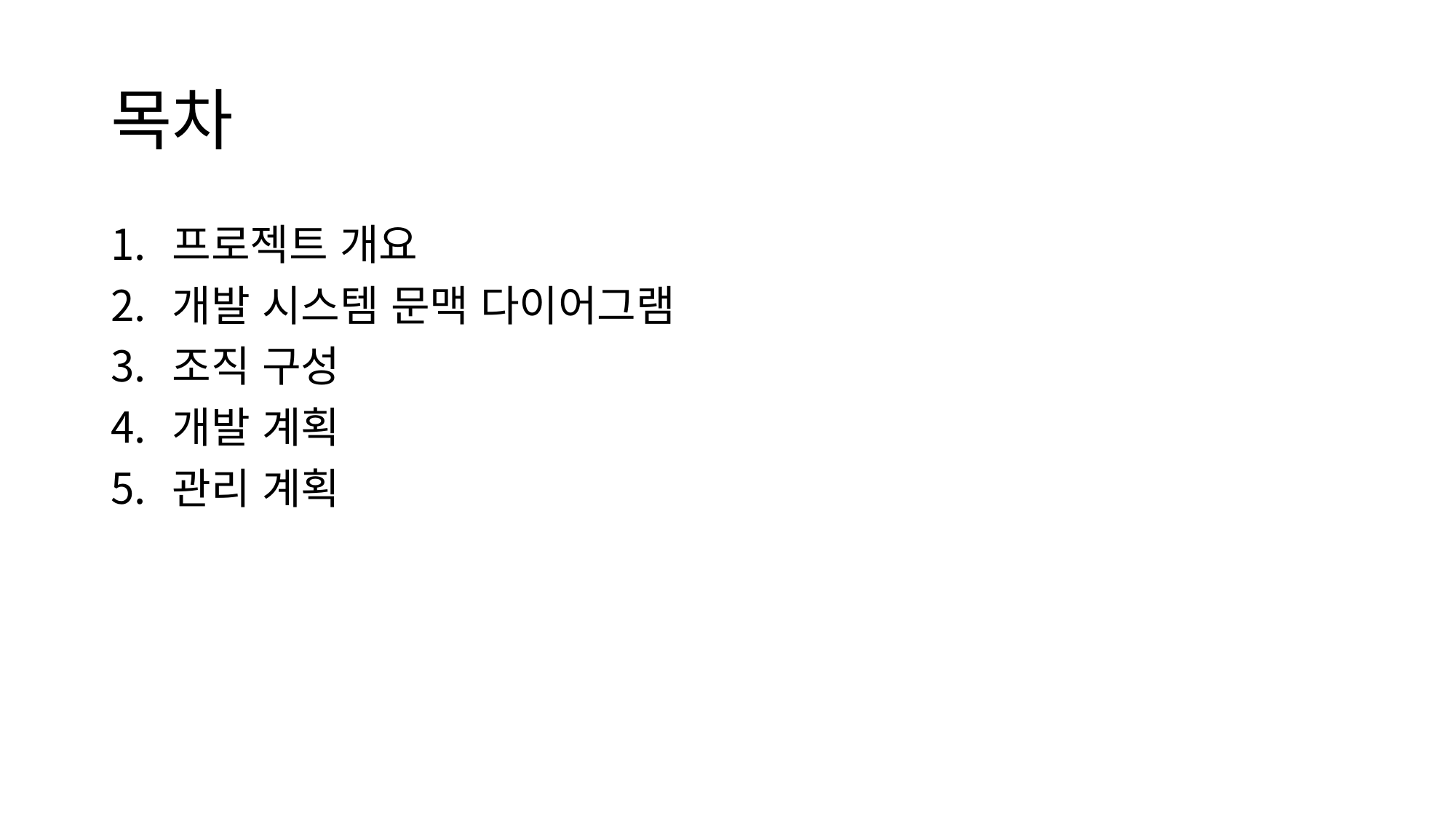

# 목차
프로젝트 개요
개발 시스템 문맥 다이어그램
조직 구성
개발 계획
관리 계획